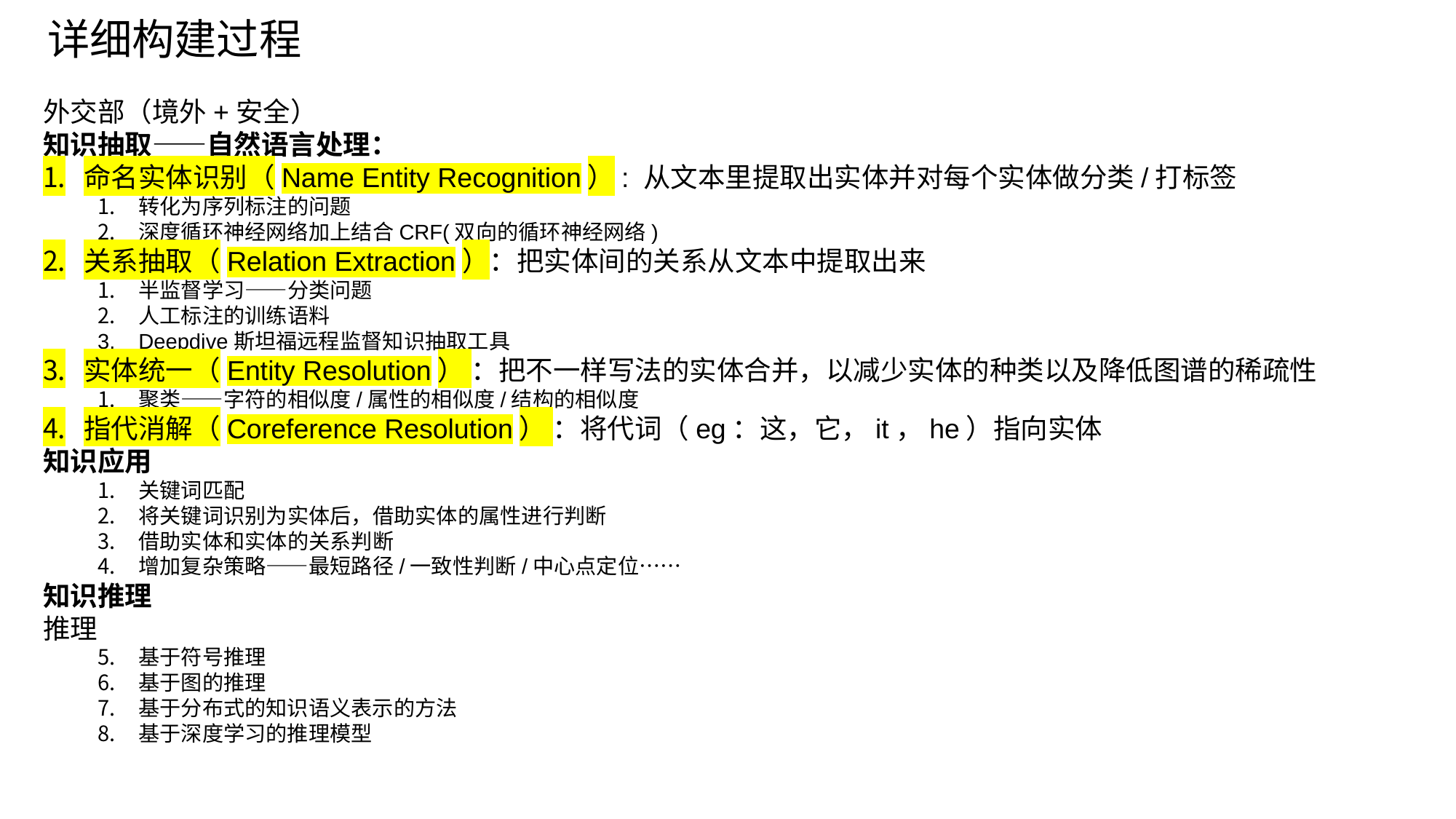

# 详细构建过程
外交部（境外+安全）
知识抽取——自然语言处理：
命名实体识别（Name Entity Recognition）: 从文本里提取出实体并对每个实体做分类/打标签
转化为序列标注的问题
深度循环神经网络加上结合CRF(双向的循环神经网络)
关系抽取（Relation Extraction）：把实体间的关系从文本中提取出来
半监督学习——分类问题
人工标注的训练语料
Deepdive斯坦福远程监督知识抽取工具
实体统一（Entity Resolution） ：把不一样写法的实体合并，以减少实体的种类以及降低图谱的稀疏性
聚类——字符的相似度/属性的相似度/结构的相似度
指代消解（Coreference Resolution） ：将代词（eg：这，它，it，he）指向实体
知识应用
关键词匹配
将关键词识别为实体后，借助实体的属性进行判断
借助实体和实体的关系判断
增加复杂策略——最短路径/一致性判断/中心点定位……
知识推理
推理
基于符号推理
基于图的推理
基于分布式的知识语义表示的方法
基于深度学习的推理模型